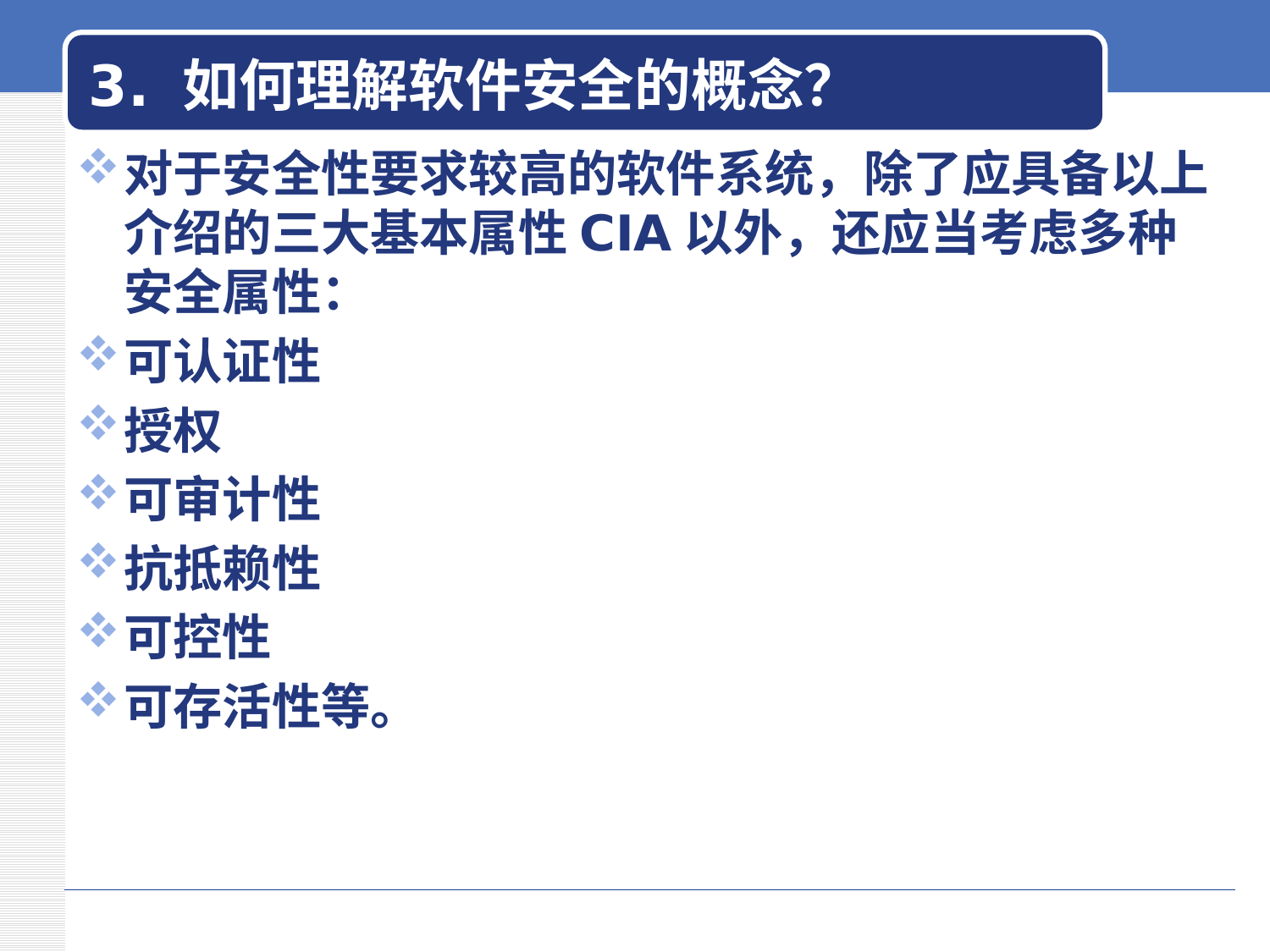

# 3. 如何理解软件安全的概念？
对于安全性要求较高的软件系统，除了应具备以上介绍的三大基本属性CIA以外，还应当考虑多种安全属性：
可认证性
授权
可审计性
抗抵赖性
可控性
可存活性等。